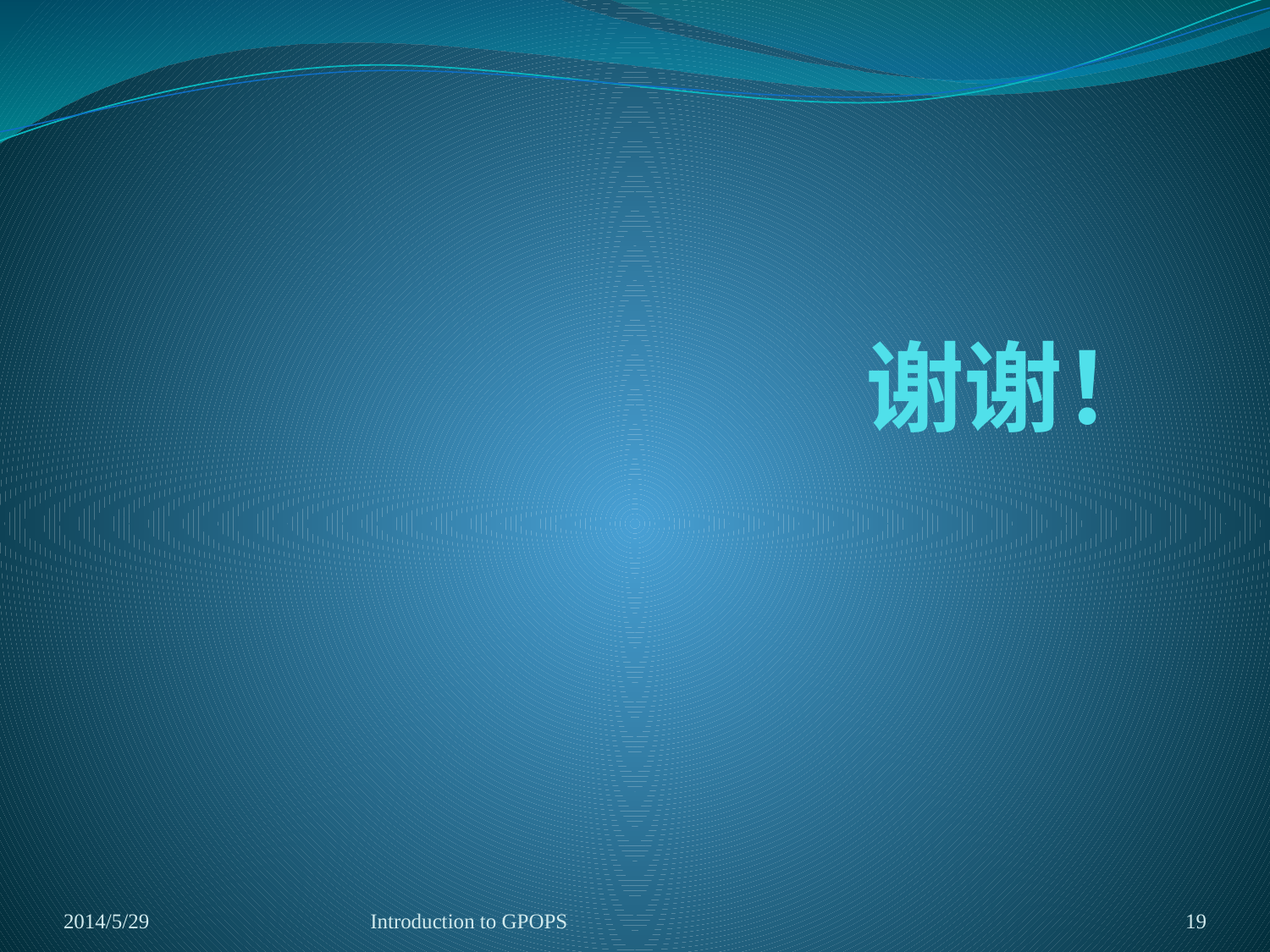

# 谢谢！

2014/5/29
Introduction to GPOPS
19